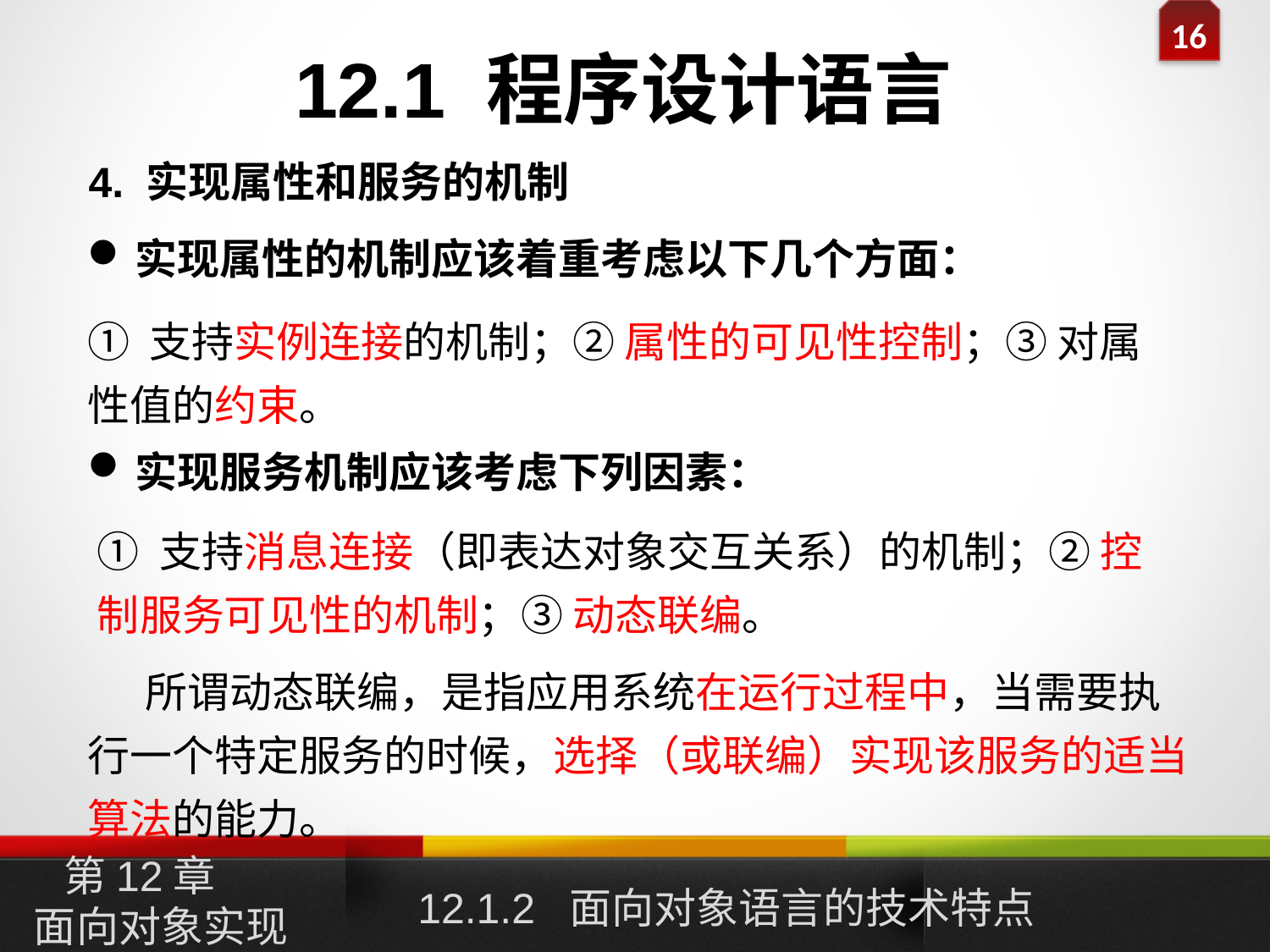

12.1 程序设计语言
4. 实现属性和服务的机制
实现属性的机制应该着重考虑以下几个方面：
① 支持实例连接的机制；② 属性的可见性控制；③ 对属性值的约束。
实现服务机制应该考虑下列因素：
① 支持消息连接（即表达对象交互关系）的机制；② 控制服务可见性的机制；③ 动态联编。
     所谓动态联编，是指应用系统在运行过程中，当需要执行一个特定服务的时候，选择（或联编）实现该服务的适当算法的能力。
12.1.2  面向对象语言的技术特点